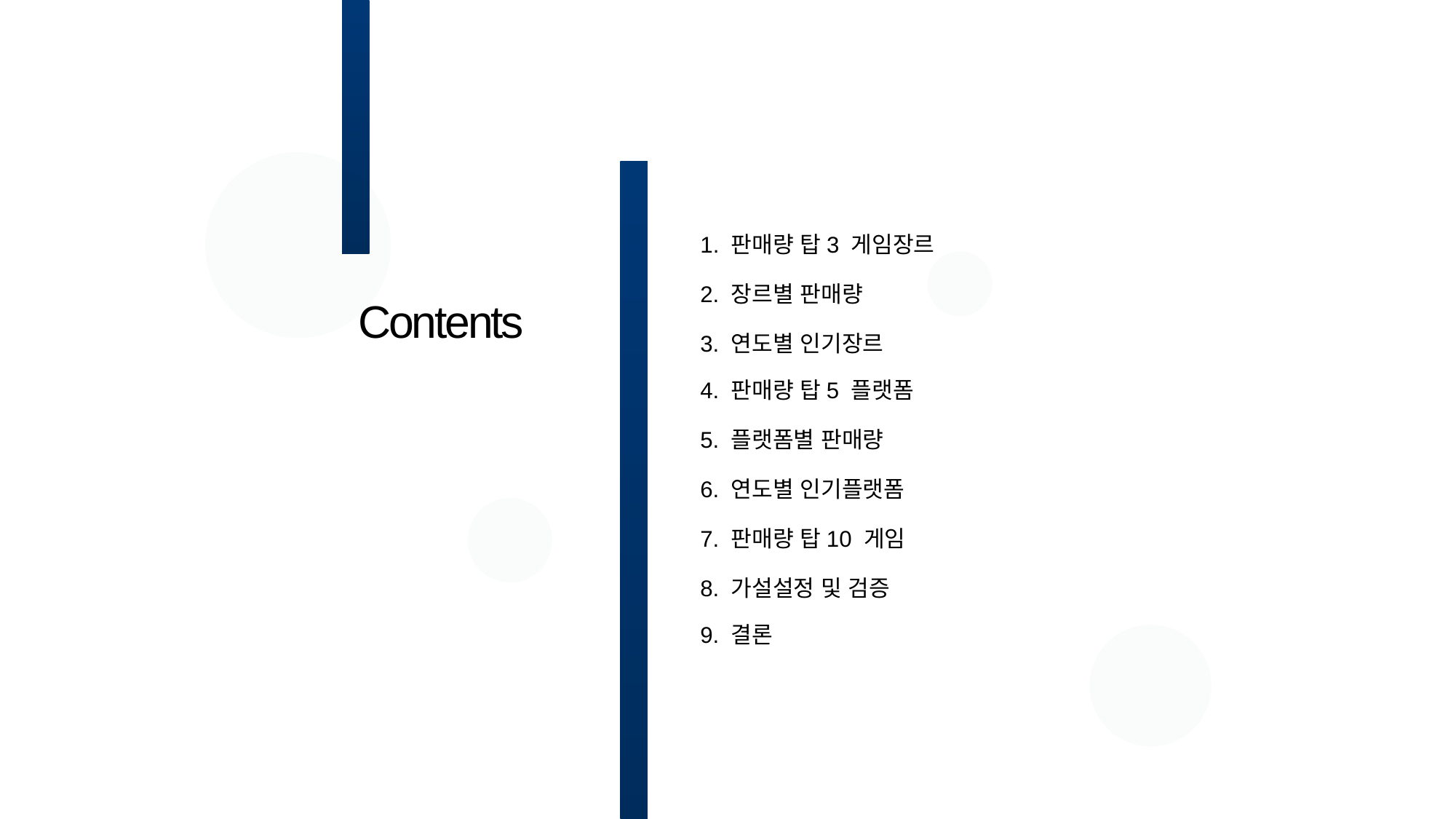

1. 판매량 탑3 게임장르
2. 장르별 판매량
Contents
3. 연도별 인기장르
4. 판매량 탑5 플랫폼
5. 플랫폼별 판매량
6. 연도별 인기플랫폼
7. 판매량 탑10 게임
8. 가설설정 및 검증
9. 결론